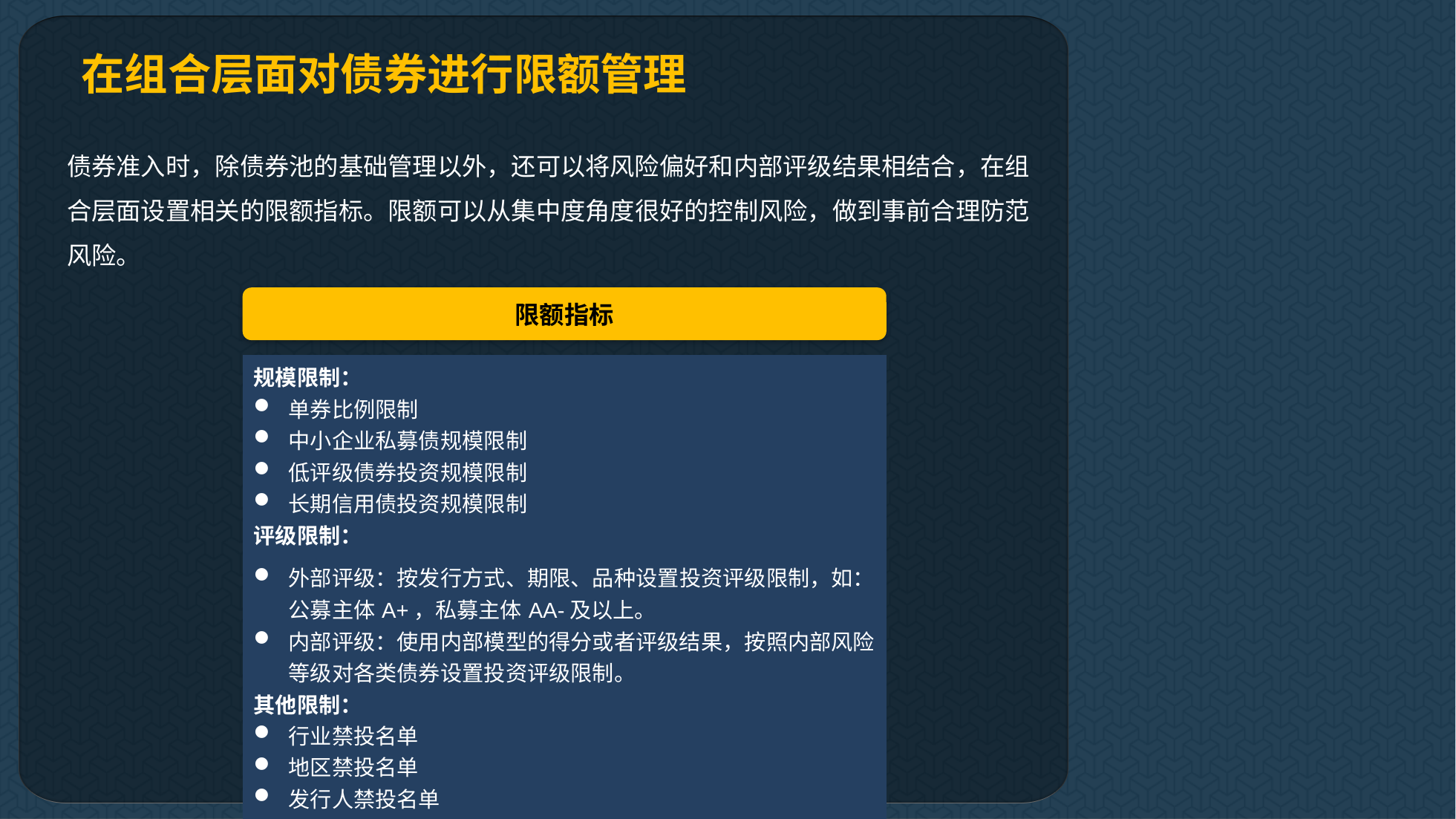

在组合层面对债券进行限额管理
债券准入时，除债券池的基础管理以外，还可以将风险偏好和内部评级结果相结合，在组合层面设置相关的限额指标。限额可以从集中度角度很好的控制风险，做到事前合理防范风险。
限额指标
| 规模限制： 单券比例限制 中小企业私募债规模限制 低评级债券投资规模限制 长期信用债投资规模限制 评级限制： |
| --- |
| 外部评级：按发行方式、期限、品种设置投资评级限制，如：公募主体A+，私募主体AA-及以上。 内部评级：使用内部模型的得分或者评级结果，按照内部风险等级对各类债券设置投资评级限制。 其他限制： 行业禁投名单 地区禁投名单 发行人禁投名单 |